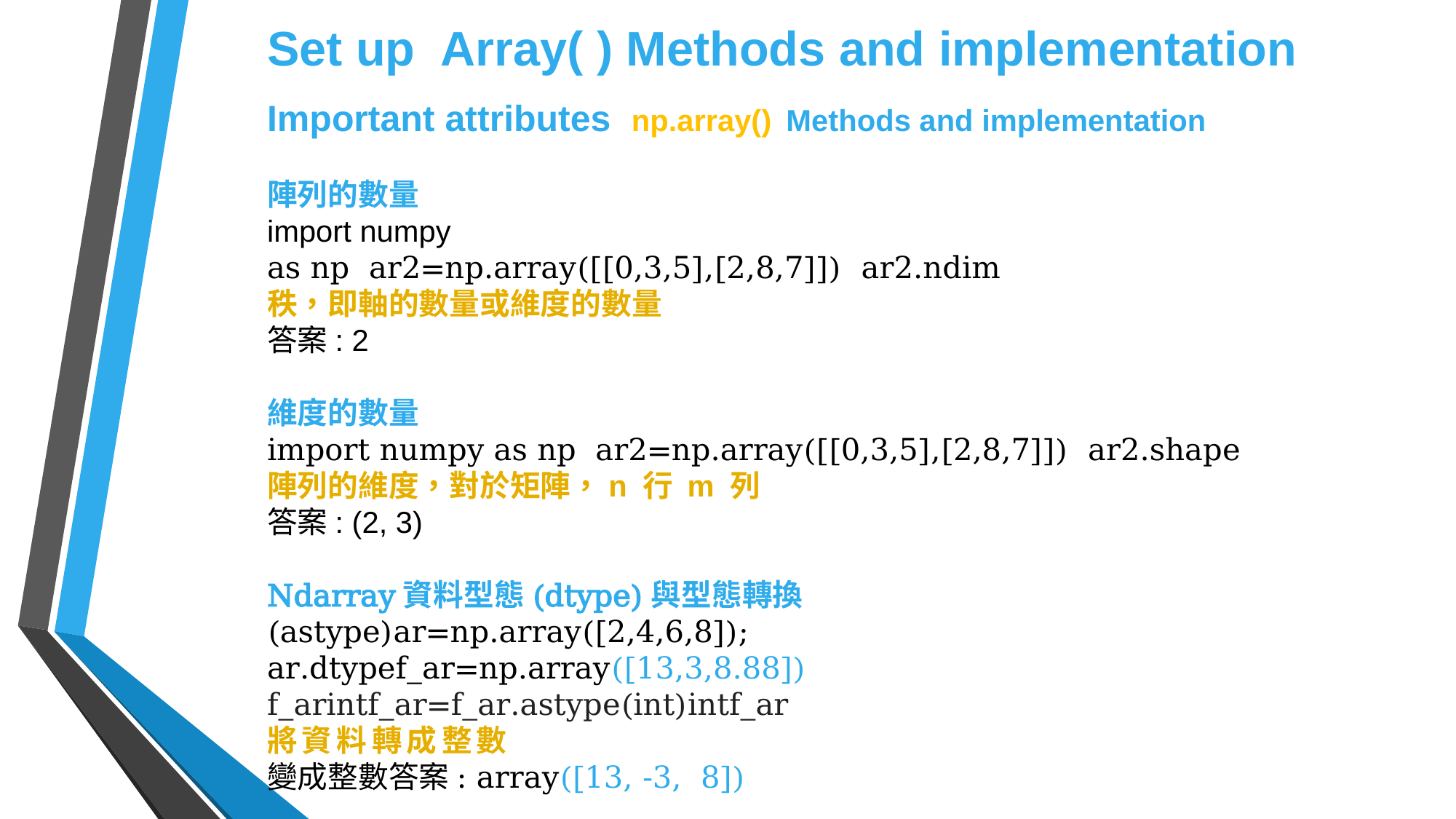

Set up  Array( ) Methods and implementation

Important attributes  np.array()  Methods and implementation
陣列的數量
import numpy
as np  ar2=np.array([[0,3,5],[2,8,7]])  ar2.ndim
秩，即軸的數量或維度的數量
答案: 2

維度的數量
import numpy as np  ar2=np.array([[0,3,5],[2,8,7]])  ar2.shape
陣列的維度，對於矩陣，n 行 m 列
答案: (2, 3)
Ndarray資料型態(dtype)與型態轉換
(astype)ar=np.array([2,4,6,8]);
ar.dtypef_ar=np.array([13,3,8.88])
f_arintf_ar=f_ar.astype(int)intf_ar
將資料轉成整數
變成整數答案: array([13, -3,  8])
#